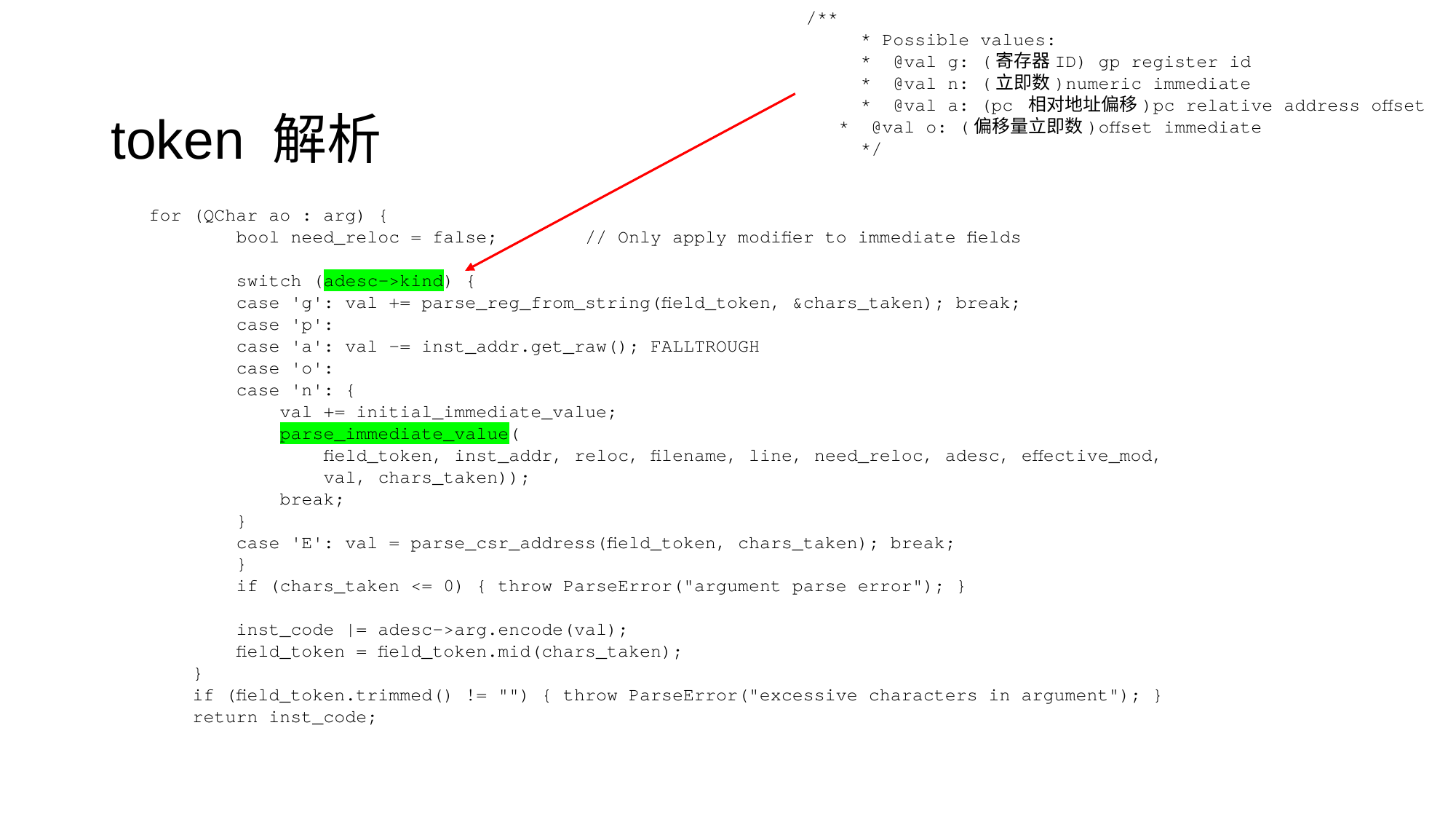

/**
     * Possible values:
     *  @val g: (寄存器ID) gp register id
     *  @val n: (立即数)numeric immediate
     *  @val a: (pc 相对地址偏移)pc relative address offset     *  @val o: (偏移量立即数)offset immediate
     */
# token 解析
for (QChar ao : arg) {
        bool need_reloc = false;        // Only apply modifier to immediate fields

        switch (adesc->kind) {
        case 'g': val += parse_reg_from_string(field_token, &chars_taken); break;
        case 'p':
        case 'a': val -= inst_addr.get_raw(); FALLTROUGH
        case 'o':
        case 'n': {
            val += initial_immediate_value;
            parse_immediate_value(
                field_token, inst_addr, reloc, filename, line, need_reloc, adesc, effective_mod,
                val, chars_taken));
            break;
        }
        case 'E': val = parse_csr_address(field_token, chars_taken); break;
        }
        if (chars_taken <= 0) { throw ParseError("argument parse error"); }

        inst_code |= adesc->arg.encode(val);
        field_token = field_token.mid(chars_taken);
    }
    if (field_token.trimmed() != "") { throw ParseError("excessive characters in argument"); }
    return inst_code;